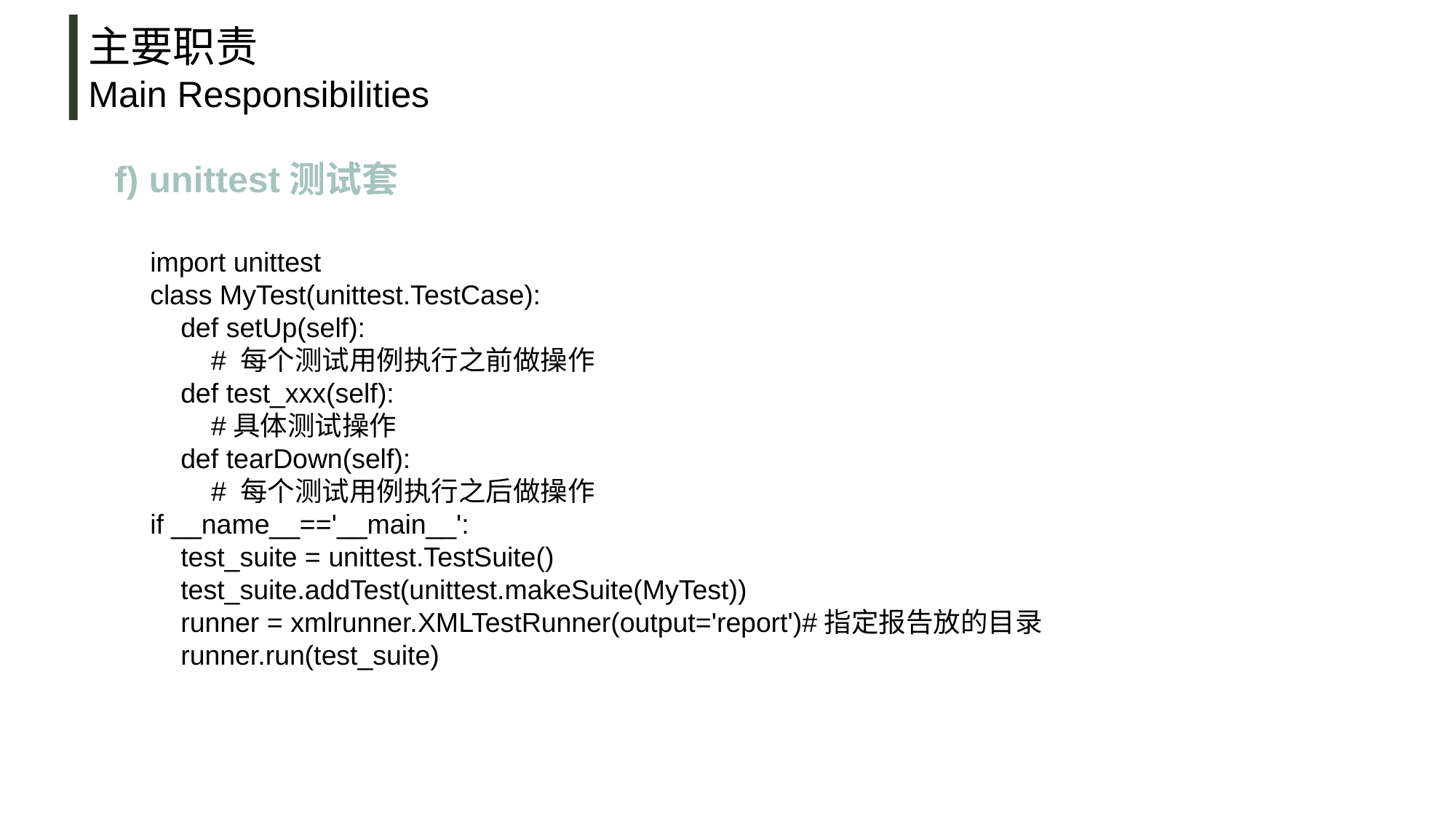

主要职责
Main Responsibilities
 f) unittest测试套
import unittest
class MyTest(unittest.TestCase):
    def setUp(self):
        # 每个测试用例执行之前做操作
    def test_xxx(self):
        #具体测试操作
    def tearDown(self):
        # 每个测试用例执行之后做操作
if __name__=='__main__':
    test_suite = unittest.TestSuite()
    test_suite.addTest(unittest.makeSuite(MyTest))
    runner = xmlrunner.XMLTestRunner(output='report')#指定报告放的目录
    runner.run(test_suite)